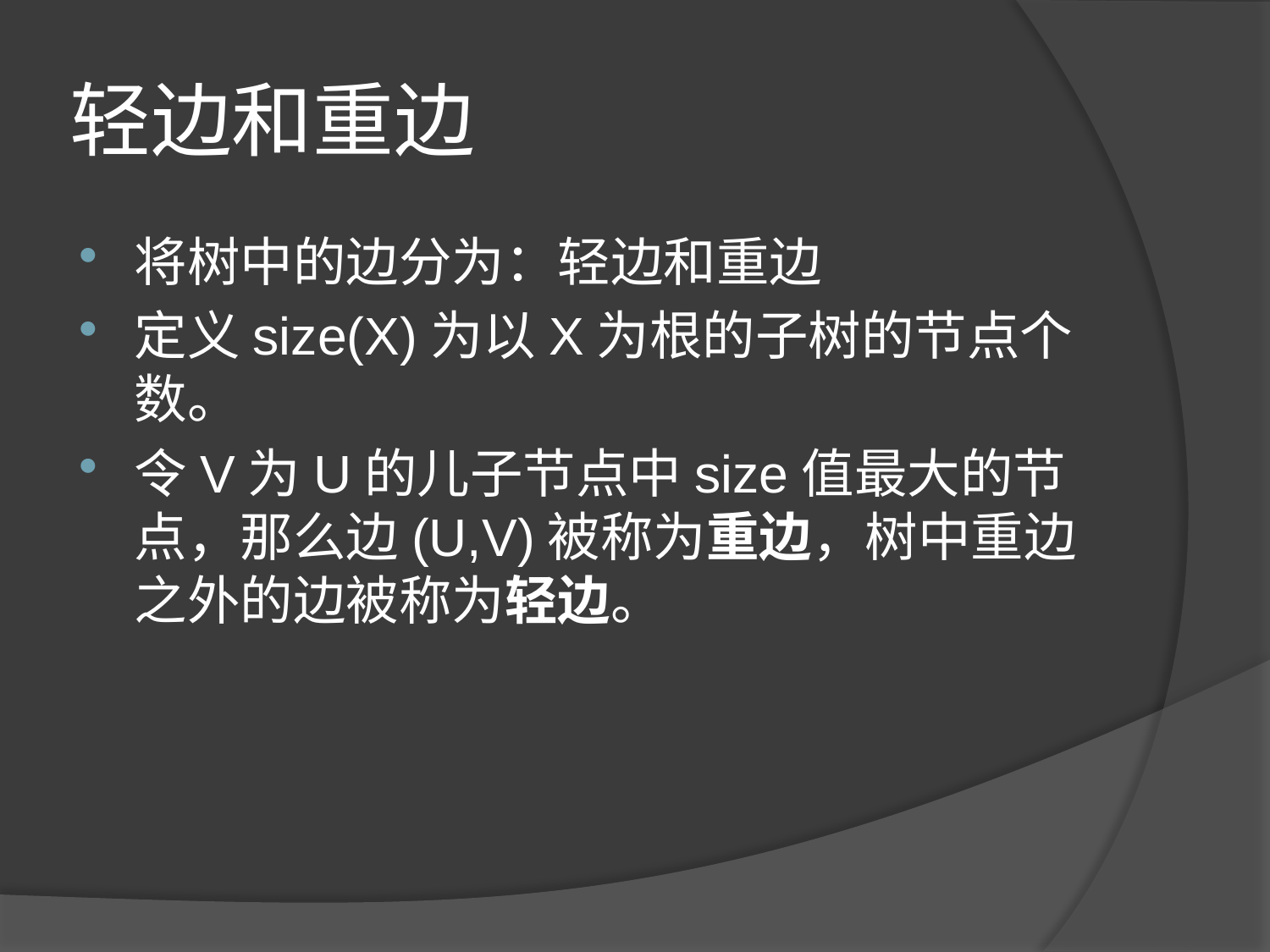

# 轻边和重边
将树中的边分为：轻边和重边
定义size(X)为以X为根的子树的节点个数。
令V为U的儿子节点中size值最大的节点，那么边(U,V)被称为重边，树中重边之外的边被称为轻边。